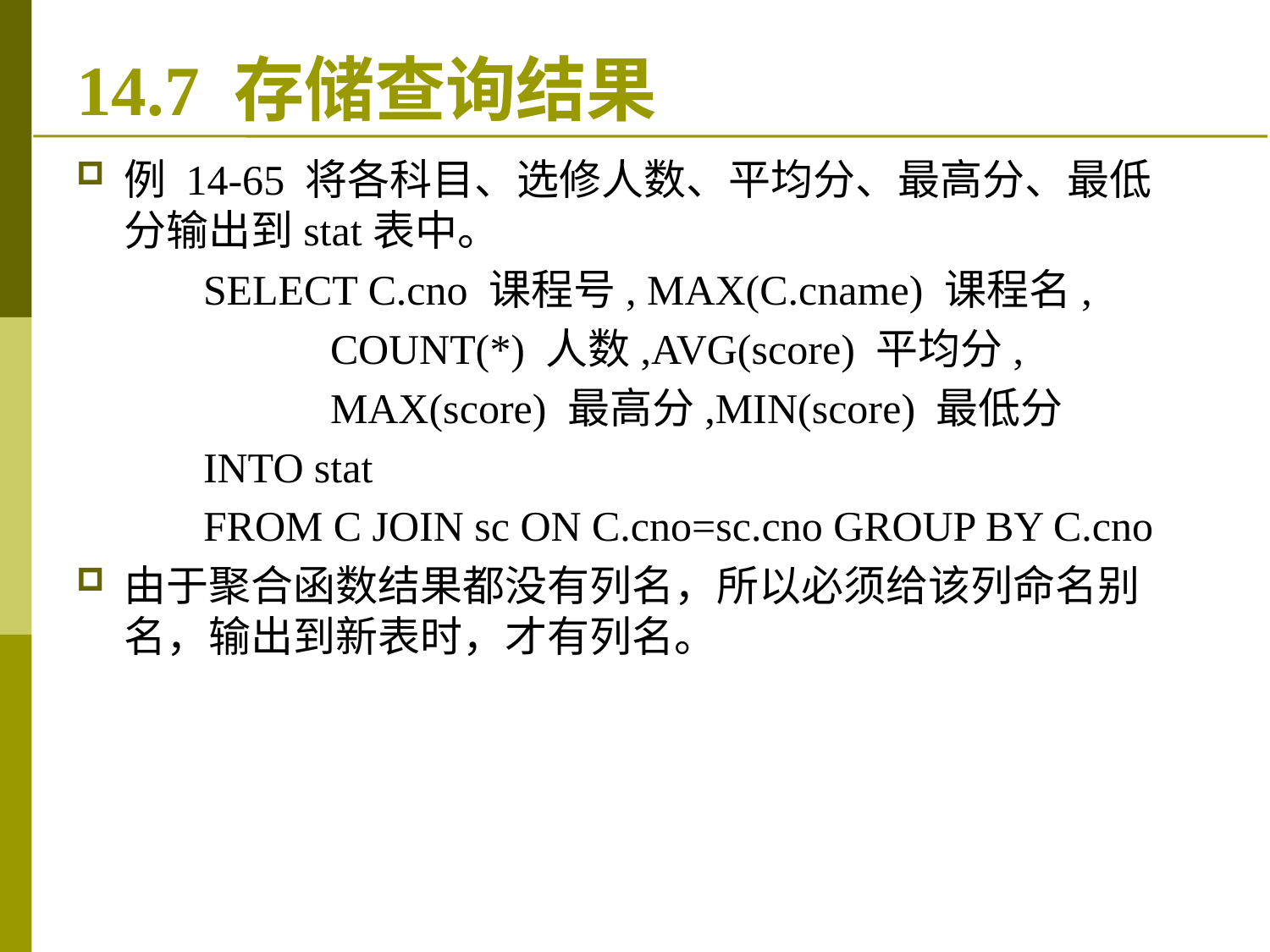

# 14.7 存储查询结果
例 14‑65 将各科目、选修人数、平均分、最高分、最低分输出到stat表中。
	SELECT C.cno 课程号, MAX(C.cname) 课程名,
		COUNT(*) 人数,AVG(score) 平均分,
		MAX(score) 最高分,MIN(score) 最低分
	INTO stat
	FROM C JOIN sc ON C.cno=sc.cno GROUP BY C.cno
由于聚合函数结果都没有列名，所以必须给该列命名别名，输出到新表时，才有列名。